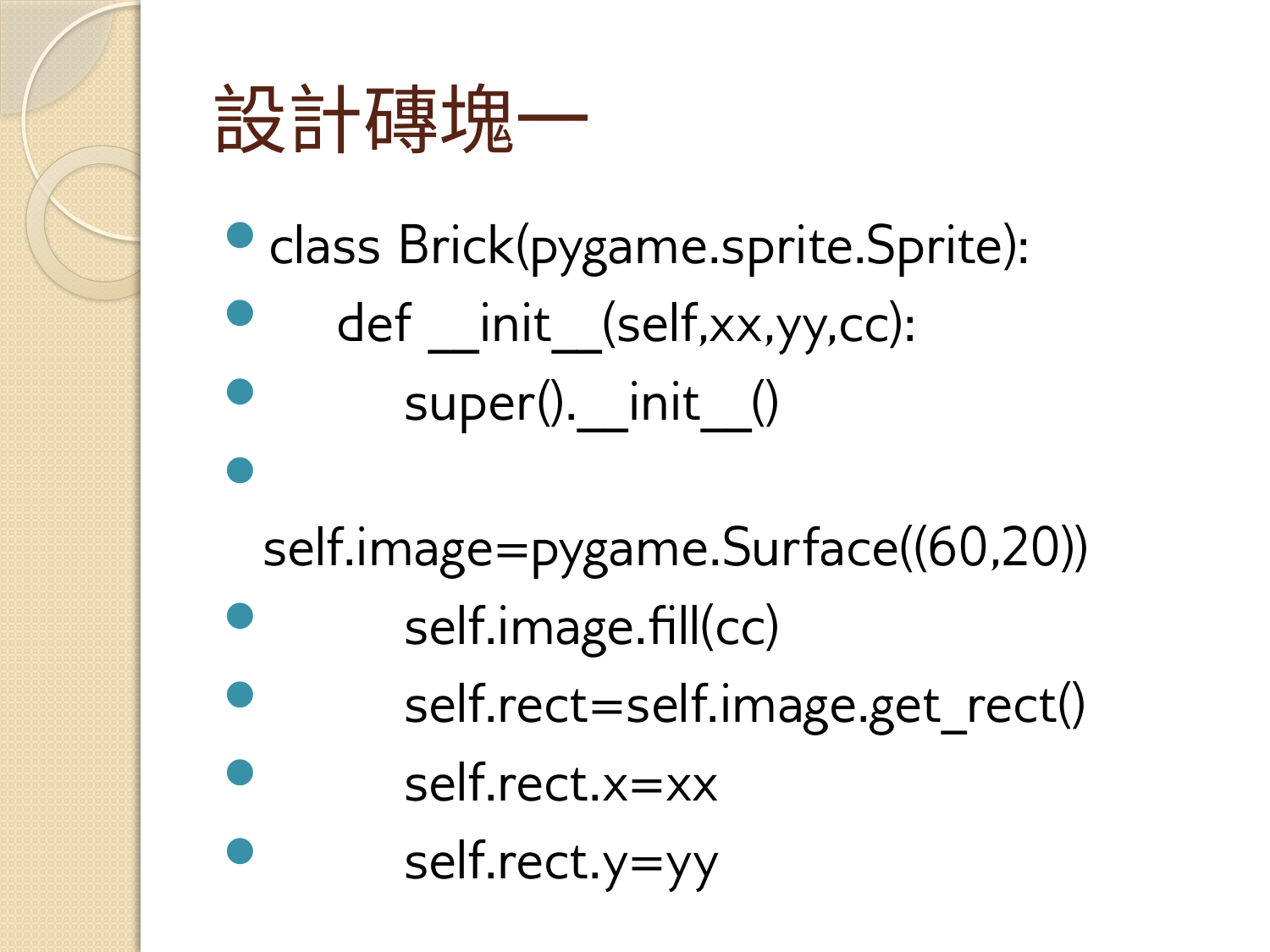

# 設計磚塊一
class Brick(pygame.sprite.Sprite):
    def __init__(self,xx,yy,cc):
        super().__init__()
        self.image=pygame.Surface((60,20))
        self.image.fill(cc)
        self.rect=self.image.get_rect()
        self.rect.x=xx
        self.rect.y=yy